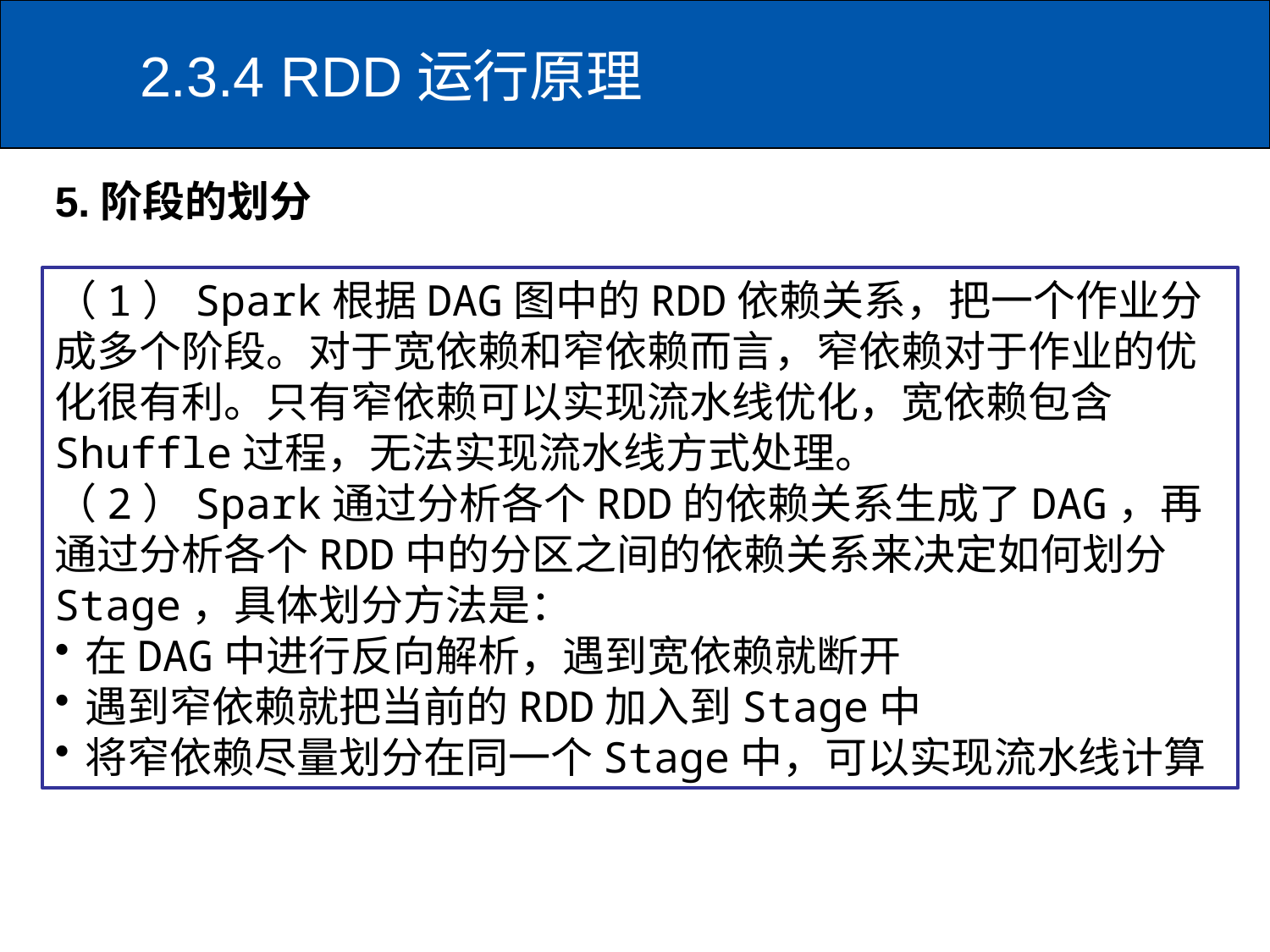

# 2.3.4 RDD运行原理
5.阶段的划分
（1）Spark根据DAG图中的RDD依赖关系，把一个作业分成多个阶段。对于宽依赖和窄依赖而言，窄依赖对于作业的优化很有利。只有窄依赖可以实现流水线优化，宽依赖包含Shuffle过程，无法实现流水线方式处理。
（2）Spark通过分析各个RDD的依赖关系生成了DAG，再通过分析各个RDD中的分区之间的依赖关系来决定如何划分Stage，具体划分方法是：
在DAG中进行反向解析，遇到宽依赖就断开
遇到窄依赖就把当前的RDD加入到Stage中
将窄依赖尽量划分在同一个Stage中，可以实现流水线计算